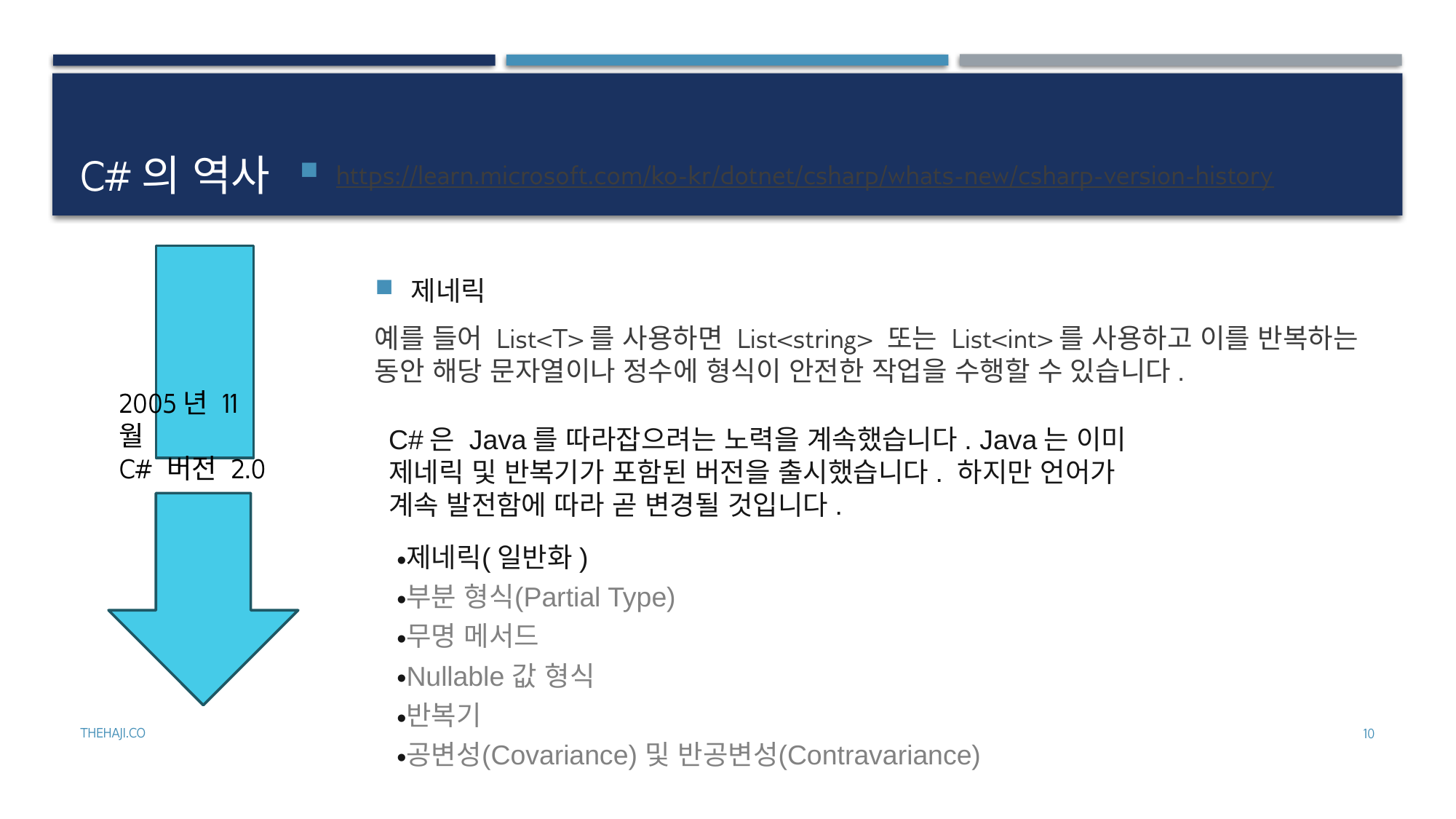

# C#의 역사
https://learn.microsoft.com/ko-kr/dotnet/csharp/whats-new/csharp-version-history

제네릭
예를 들어 List<T>를 사용하면 List<string> 또는 List<int>를 사용하고 이를 반복하는 동안 해당 문자열이나 정수에 형식이 안전한 작업을 수행할 수 있습니다.
2005년 11월
C# 버전 2.0
C#은 Java를 따라잡으려는 노력을 계속했습니다. Java는 이미 제네릭 및 반복기가 포함된 버전을 출시했습니다. 하지만 언어가 계속 발전함에 따라 곧 변경될 것입니다.

제네릭(일반화)
부분 형식(Partial Type)
무명 메서드
Nullable 값 형식
반복기
공변성(Covariance) 및 반공변성(Contravariance)
thehaji.co
10